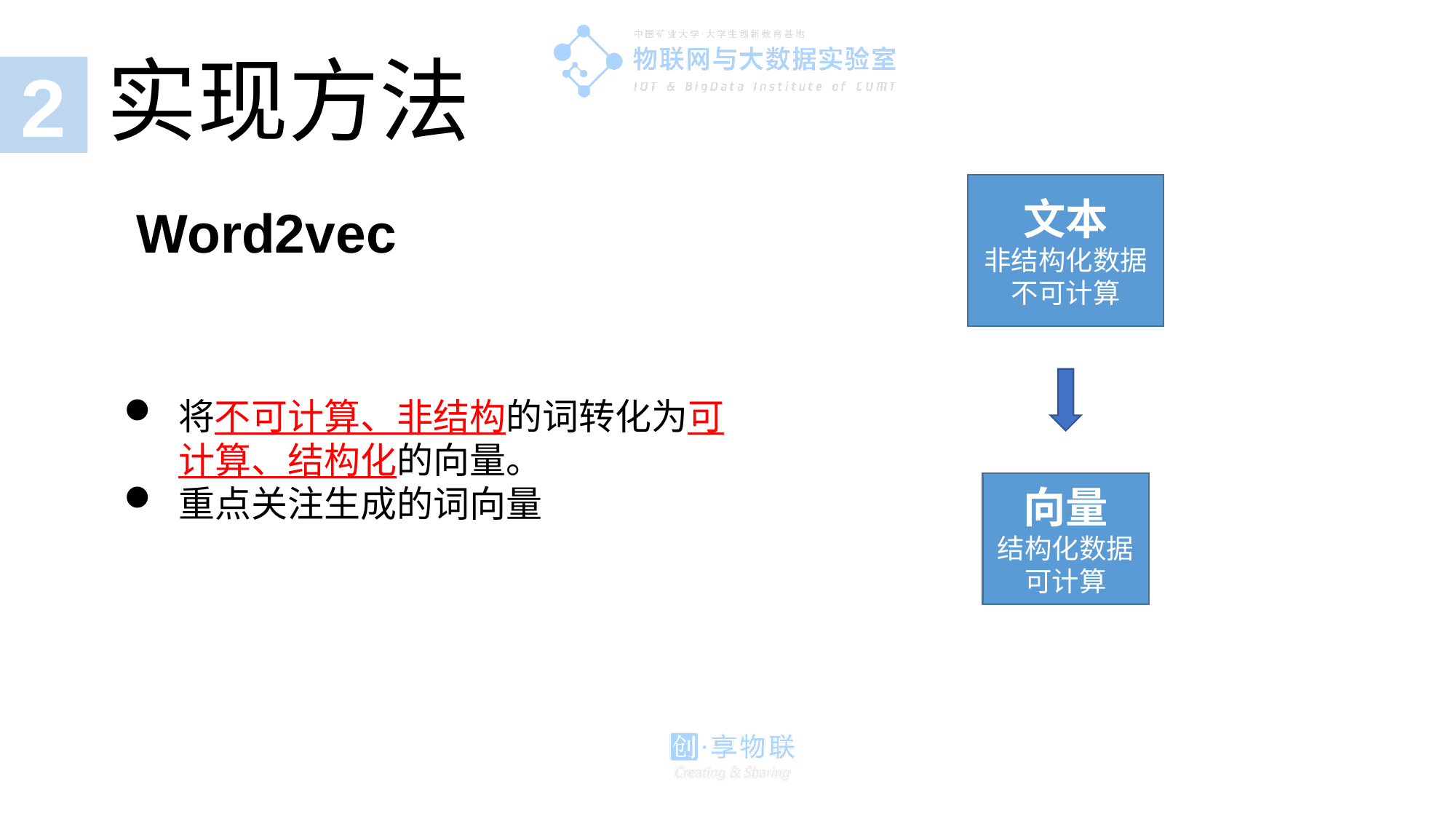

2
# 实现方法
文本
非结构化数据
不可计算
Word2vec

将不可计算、非结构的词转化为可计算、结构化的向量。
重点关注生成的词向量
向量
结构化数据
可计算